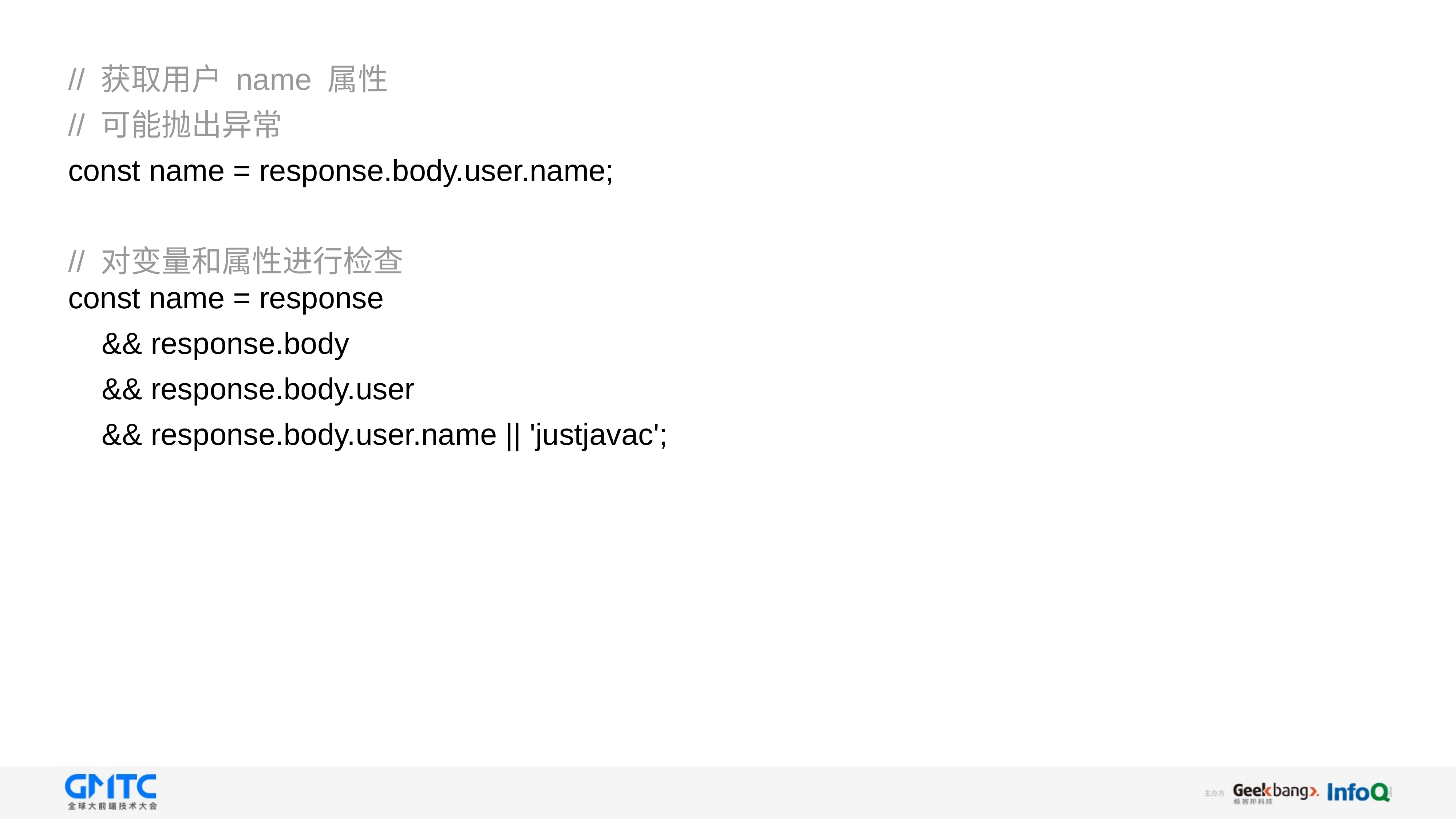

// 获取用户 name 属性
// 可能抛出异常
const name = response.body.user.name;

// 对变量和属性进行检查
const name = response
    && response.body
    && response.body.user
    && response.body.user.name || 'justjavac';